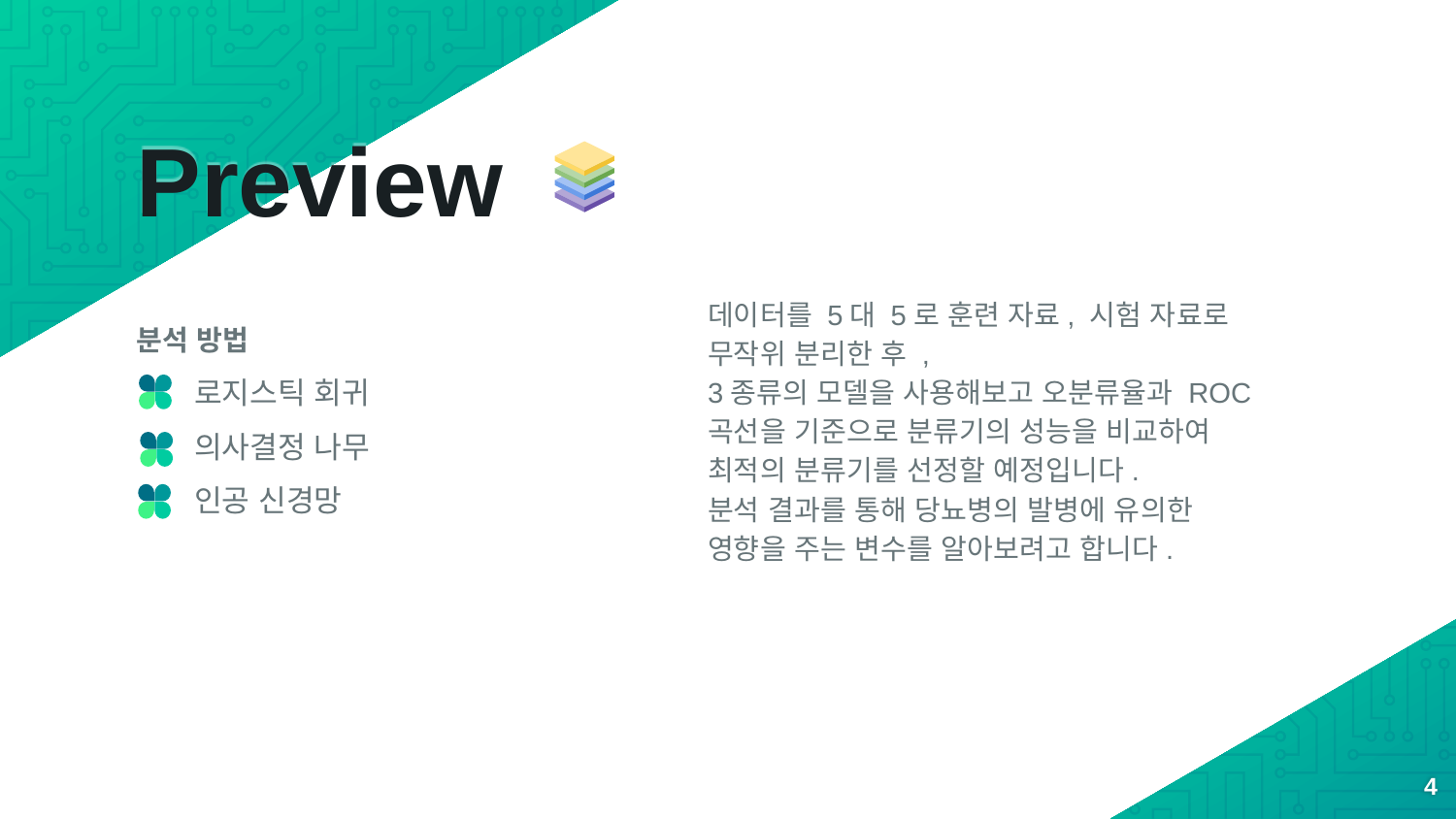

# Preview

데이터를 5대 5로 훈련 자료, 시험 자료로 무작위 분리한 후 ,
3종류의 모델을 사용해보고 오분류율과 ROC곡선을 기준으로 분류기의 성능을 비교하여 최적의 분류기를 선정할 예정입니다.
분석 결과를 통해 당뇨병의 발병에 유의한 영향을 주는 변수를 알아보려고 합니다.
분석 방법
      로지스틱 회귀
      의사결정 나무
      인공 신경망

4